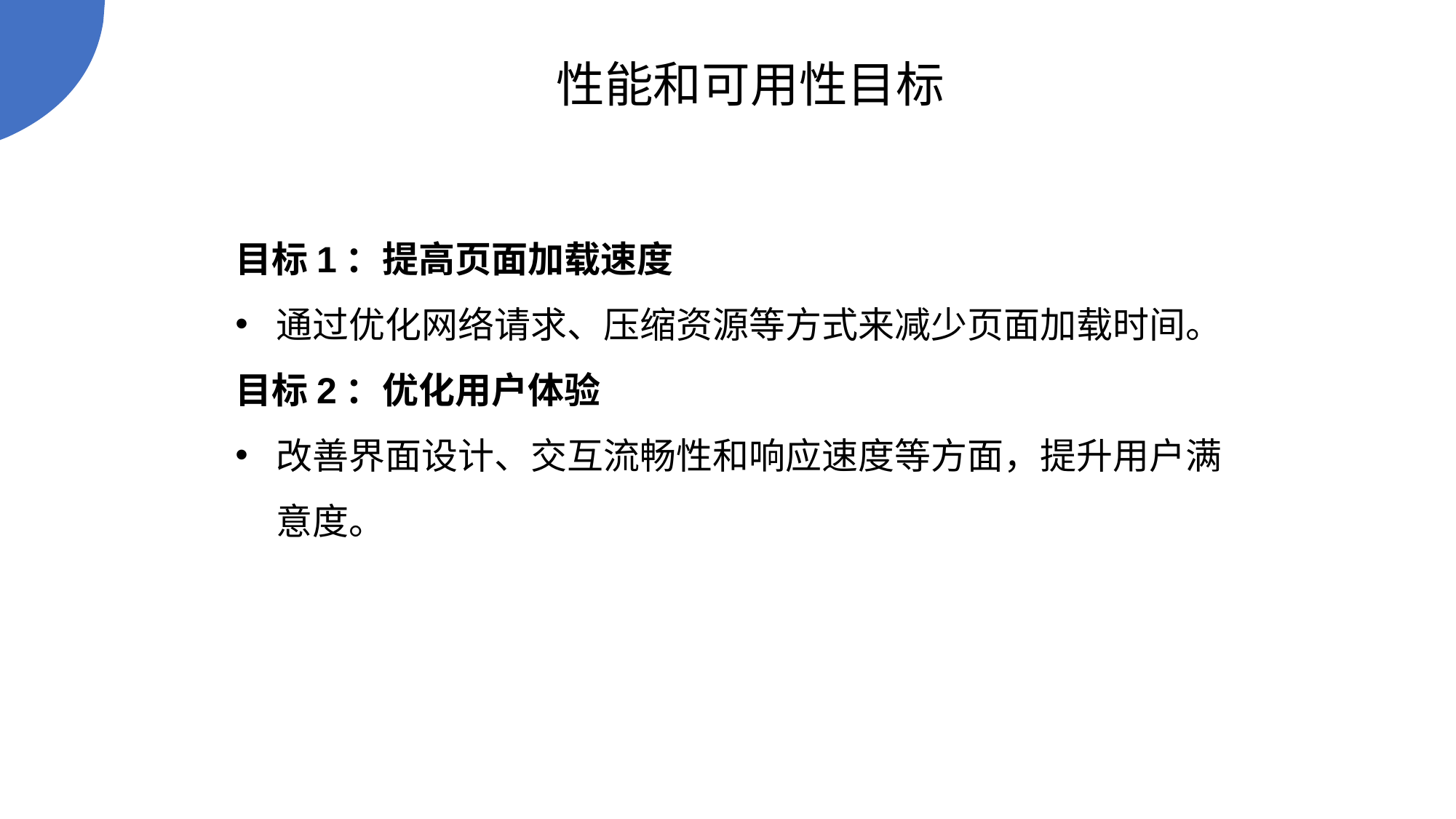

性能和可用性目标
目标1：提高页面加载速度
通过优化网络请求、压缩资源等方式来减少页面加载时间。
目标2：优化用户体验
改善界面设计、交互流畅性和响应速度等方面，提升用户满意度。